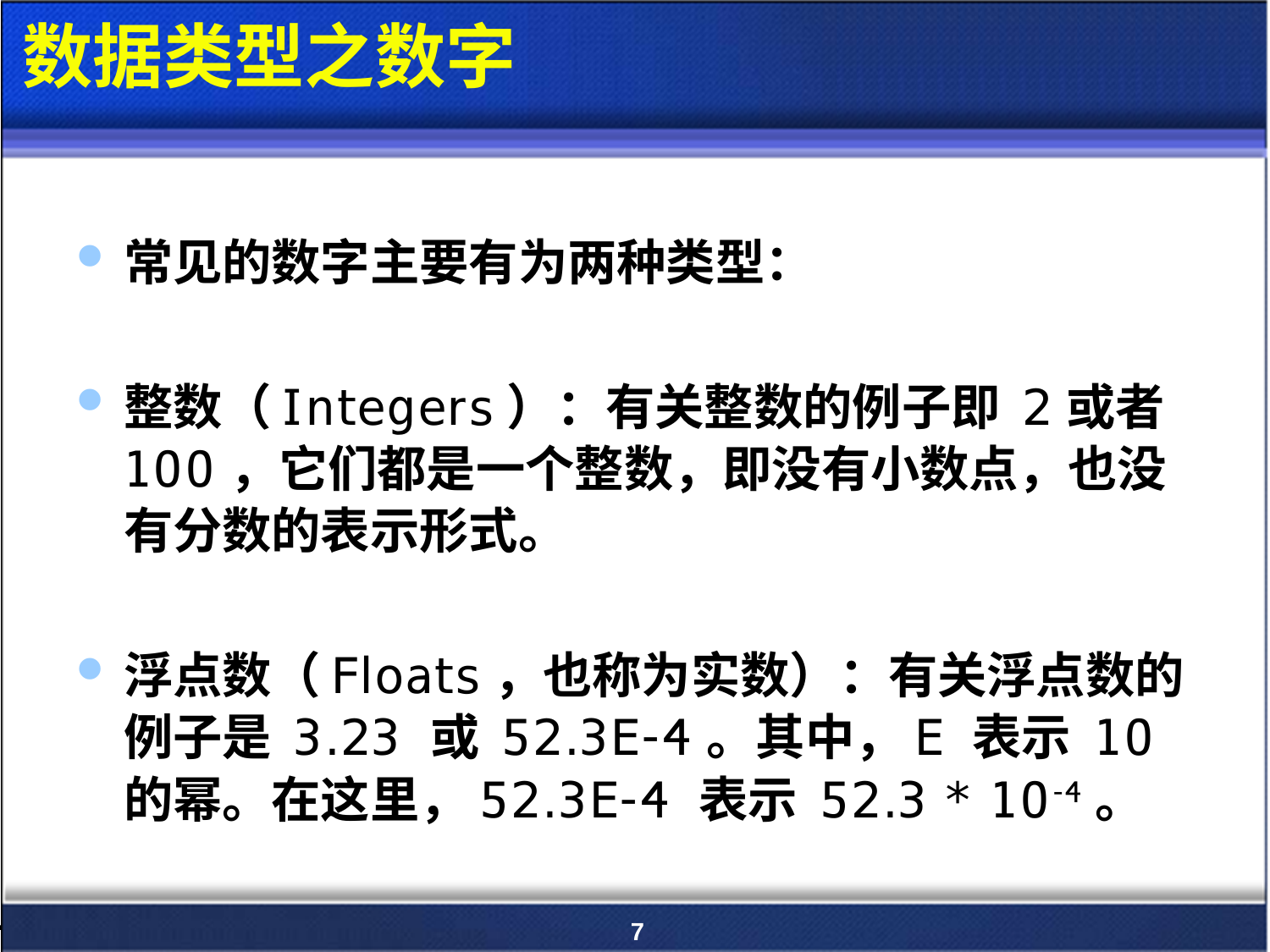

# 数据类型之数字
常见的数字主要有为两种类型：

整数（Integers）：有关整数的例子即 2或者100，它们都是一个整数，即没有小数点，也没有分数的表示形式。

浮点数（Floats，也称为实数）：有关浮点数的例子是 3.23 或 52.3E-4。其中，E 表示 10 的幂。在这里，52.3E-4 表示 52.3 * 10-4。

7